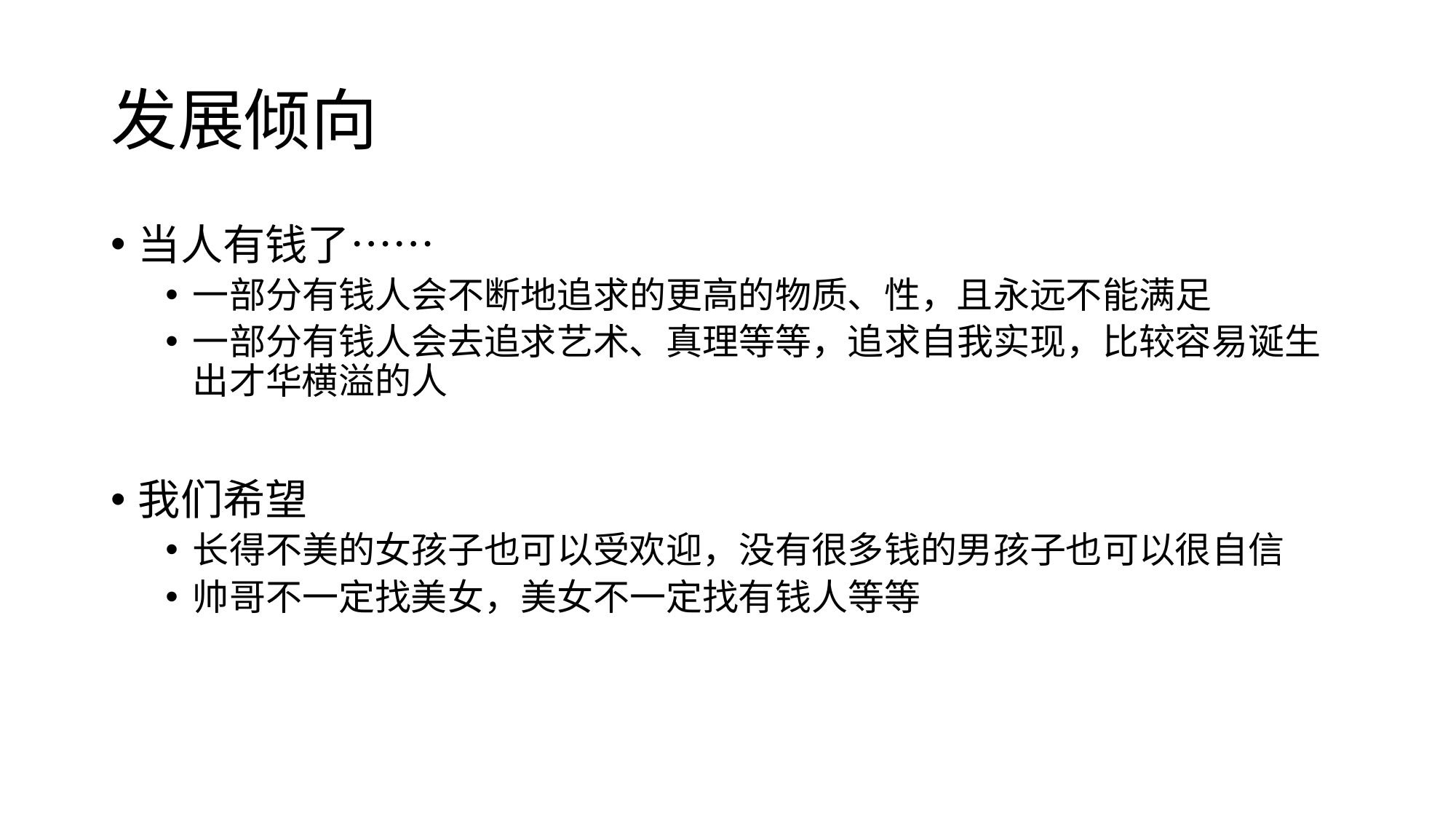

# 发展倾向
当人有钱了……
一部分有钱人会不断地追求的更高的物质、性，且永远不能满足
一部分有钱人会去追求艺术、真理等等，追求自我实现，比较容易诞生出才华横溢的人

我们希望
长得不美的女孩子也可以受欢迎，没有很多钱的男孩子也可以很自信
帅哥不一定找美女，美女不一定找有钱人等等